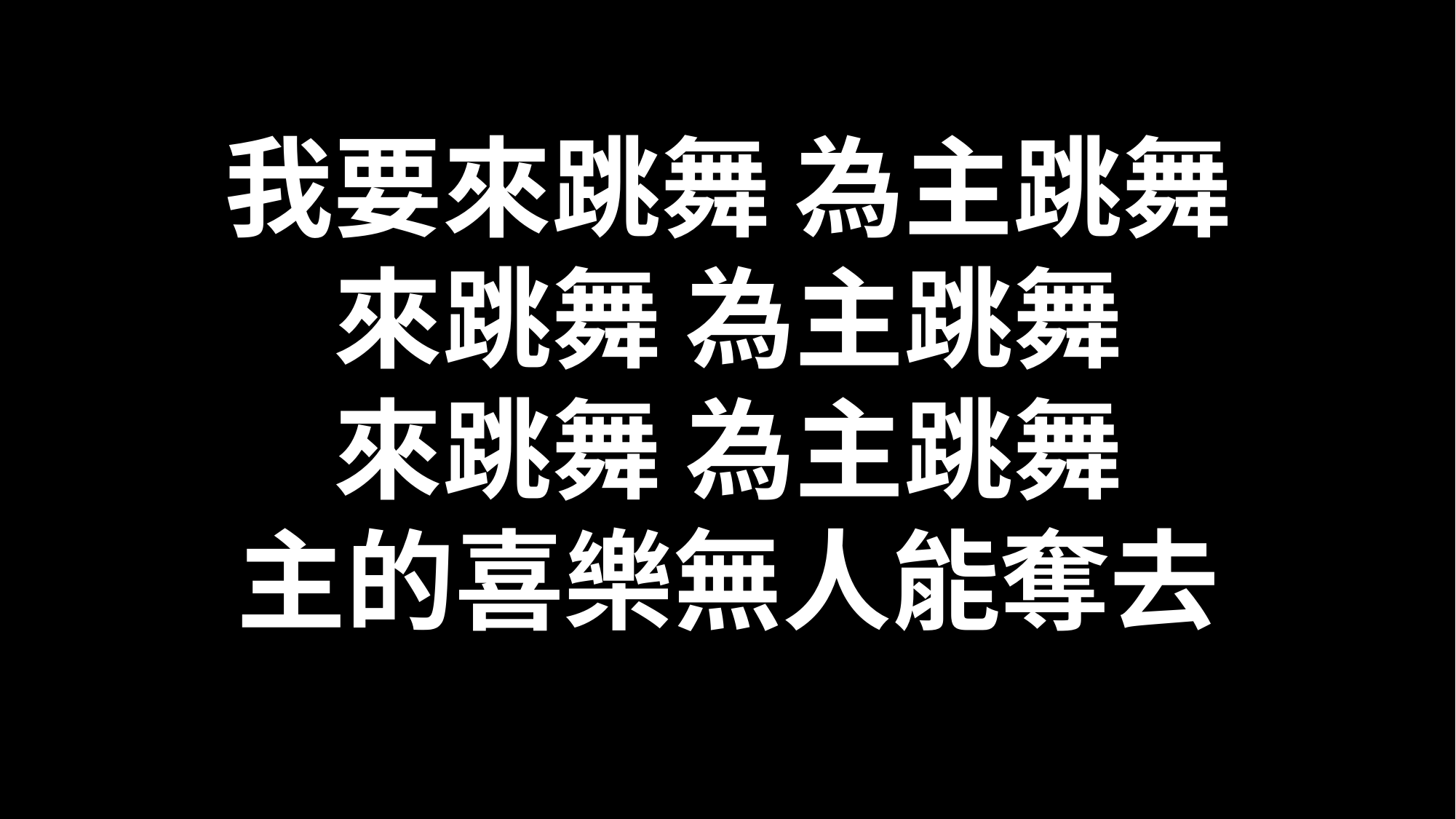

我要來跳舞 為主跳舞
來跳舞 為主跳舞
來跳舞 為主跳舞
主的喜樂無人能奪去